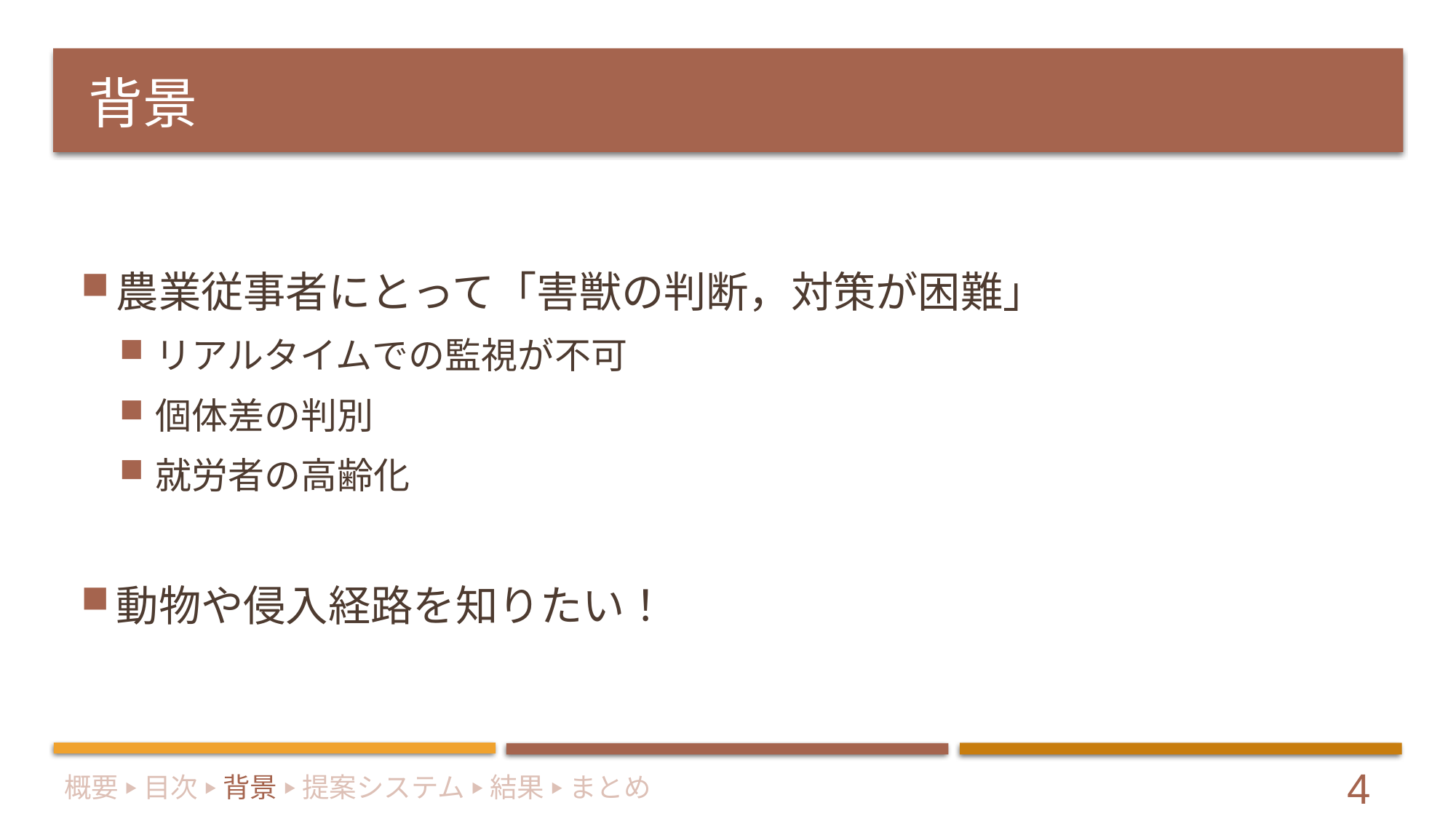

# 背景
農業従事者にとって「害獣の判断，対策が困難」
リアルタイムでの監視が不可
個体差の判別
就労者の高齢化

動物や侵入経路を知りたい！
概要 ▶ 目次 ▶ 背景 ▶ 提案システム ▶ 結果 ▶ まとめ
4